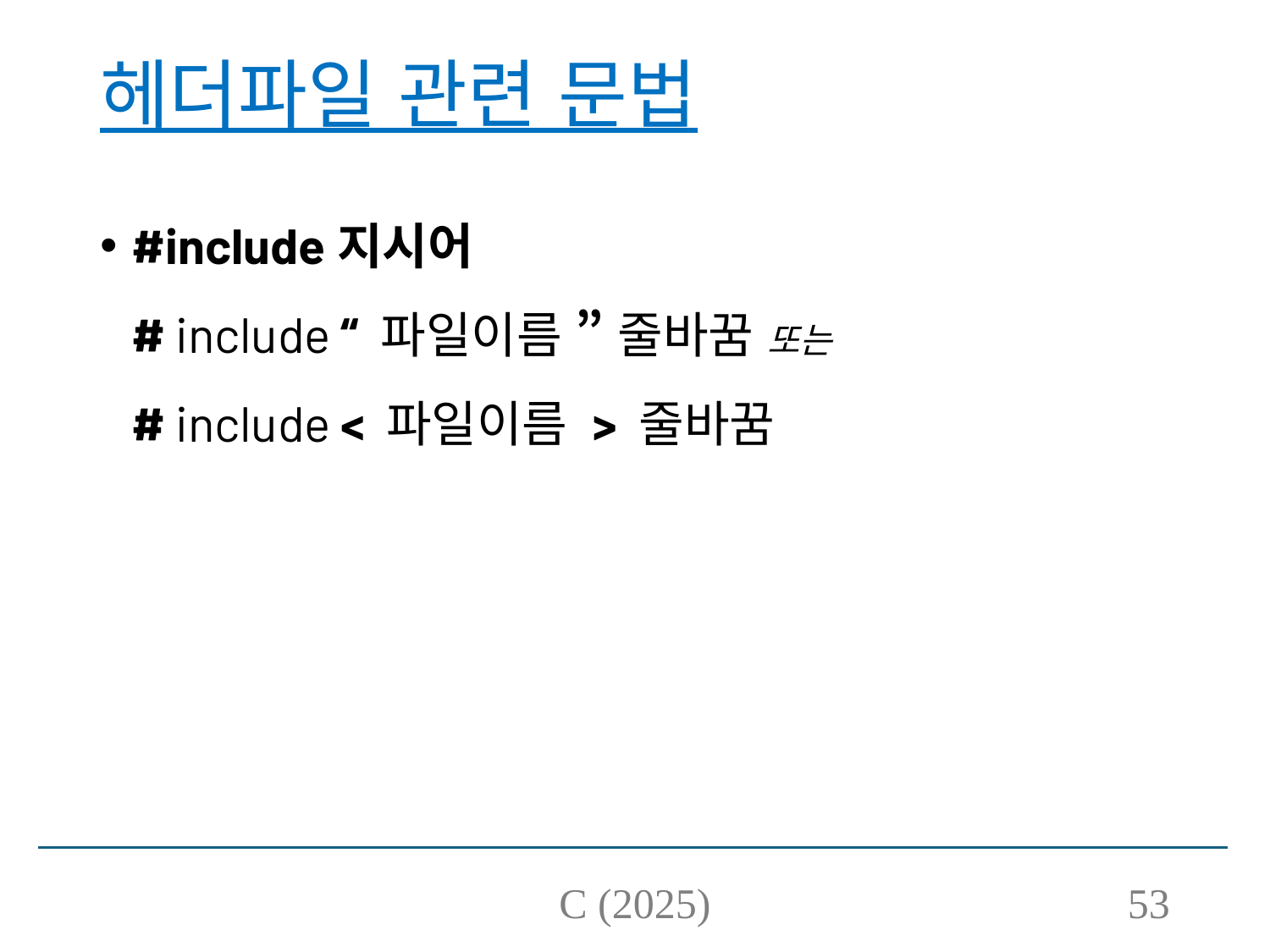

# 헤더파일 관련 문법
#include지시어
# include “ 파일이름 ” 줄바꿈 또는
# include < 파일이름 > 줄바꿈
C (2025)
53